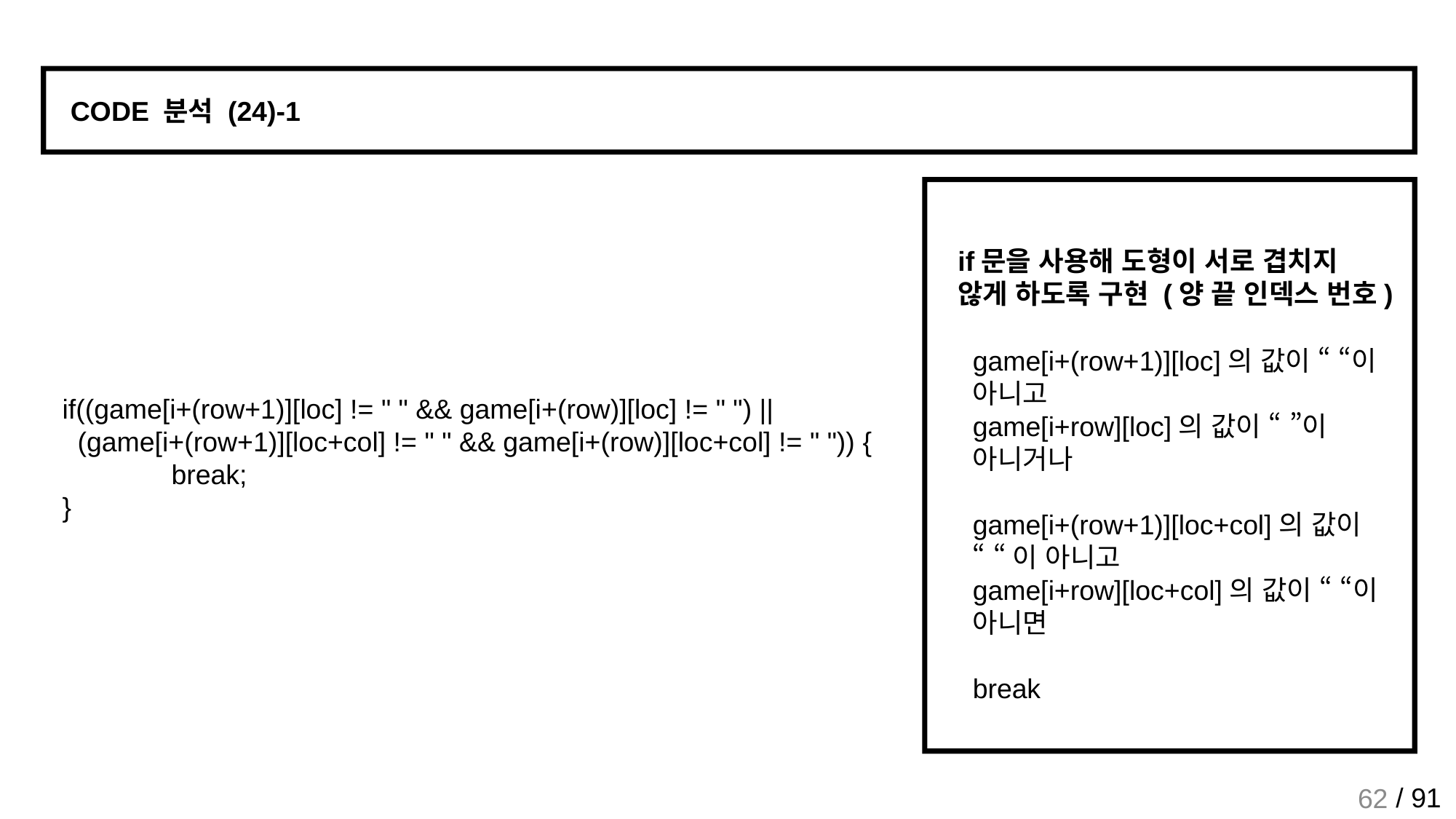

CODE 분석 (24)-1

if문을 사용해 도형이 서로 겹치지
않게 하도록 구현 (양 끝 인덱스 번호)
game[i+(row+1)][loc]의 값이 “ “이
아니고
game[i+row][loc]의 값이 “ ”이
아니거나

game[i+(row+1)][loc+col]의 값이
“ “이 아니고
game[i+row][loc+col]의 값이 “ “이
아니면

break
if((game[i+(row+1)][loc] != " " && game[i+(row)][loc] != " ") ||
  (game[i+(row+1)][loc+col] != " " && game[i+(row)][loc+col] != " ")) {
	break;
}
62